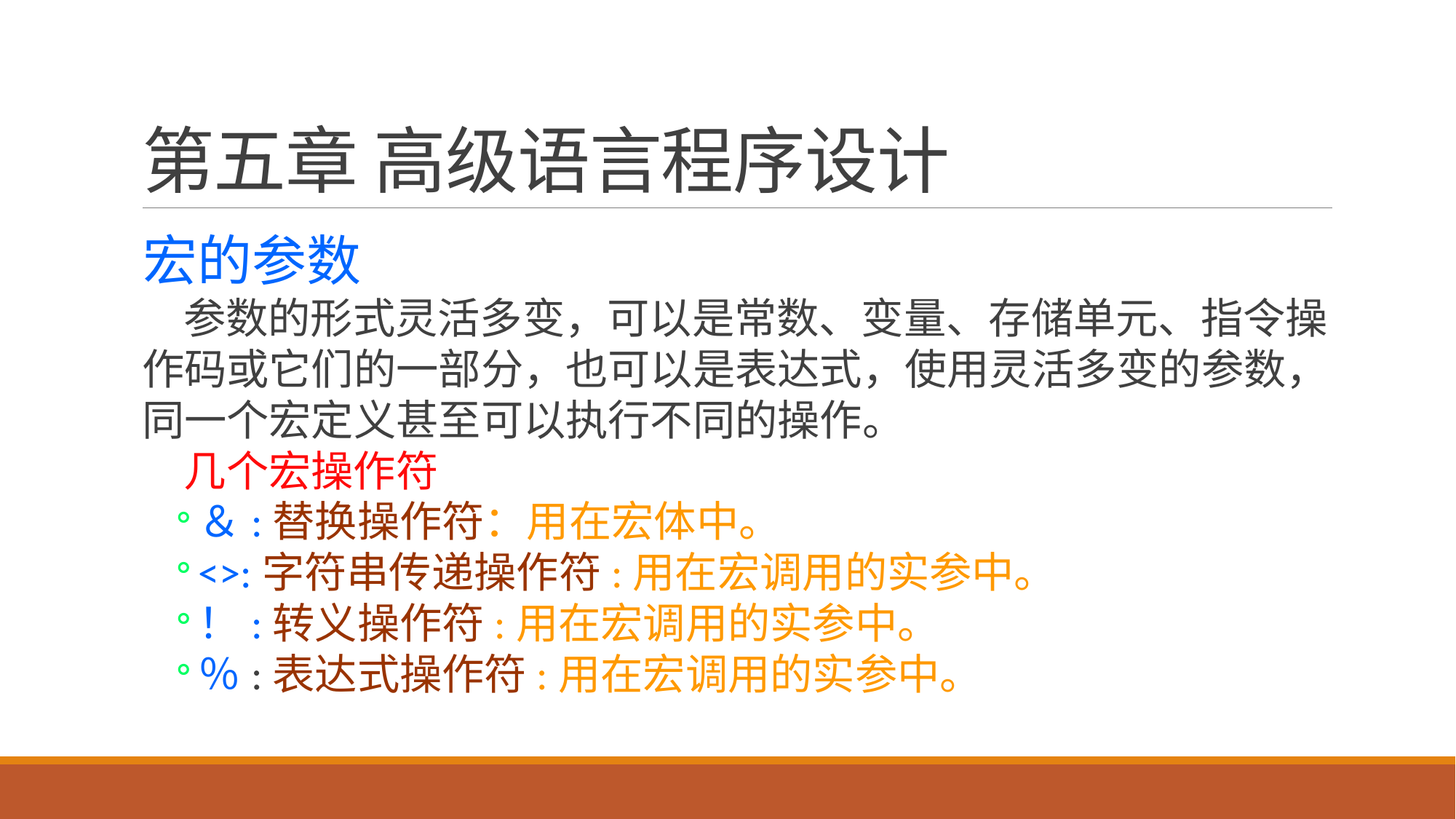

# 第五章 高级语言程序设计
宏的参数
    参数的形式灵活多变，可以是常数、变量、存储单元、指令操作码或它们的一部分，也可以是表达式，使用灵活多变的参数，同一个宏定义甚至可以执行不同的操作。
  几个宏操作符
＆:替换操作符：用在宏体中。
<>:字符串传递操作符:用在宏调用的实参中。
！:转义操作符:用在宏调用的实参中。
％:表达式操作符:用在宏调用的实参中。